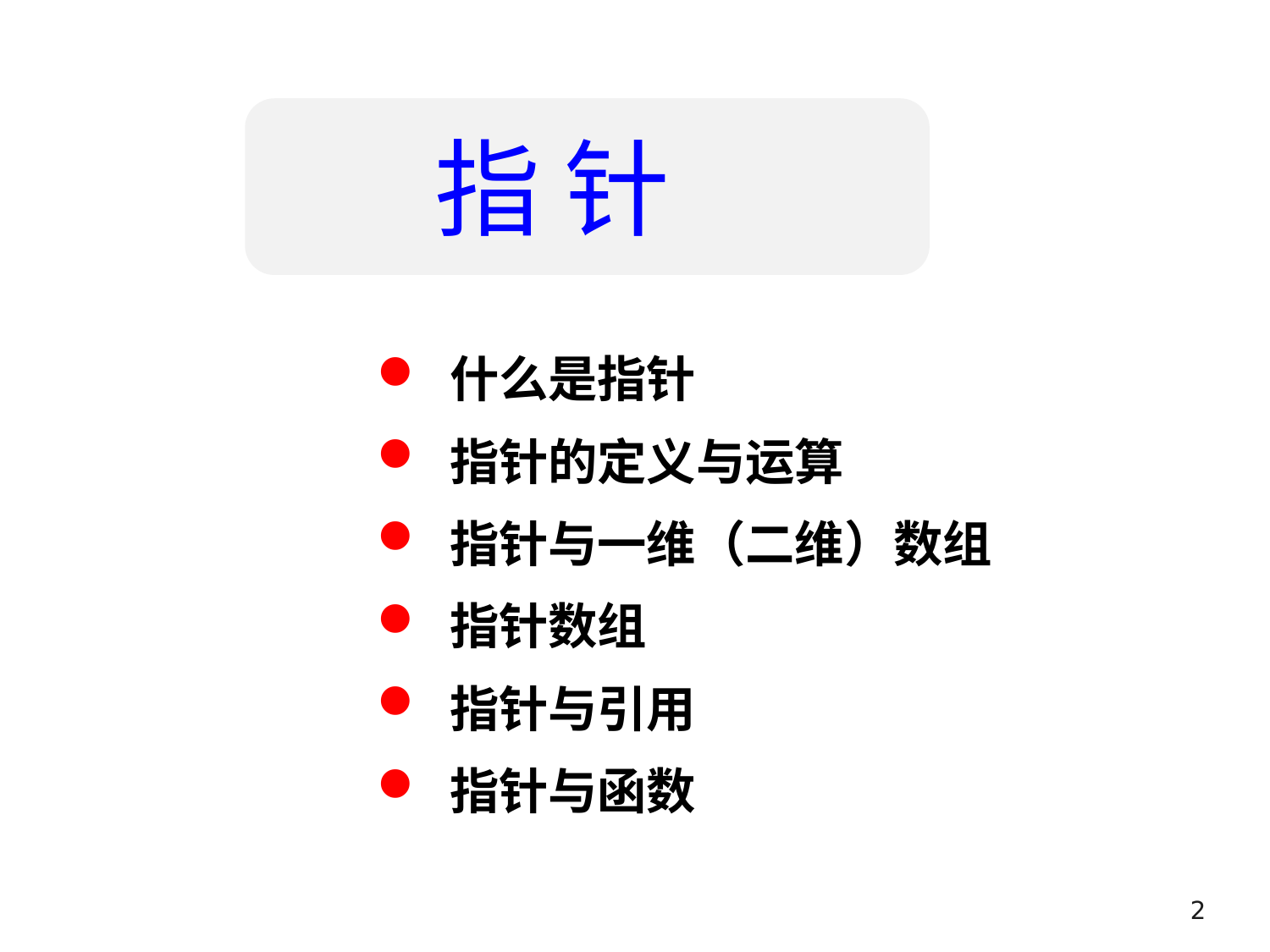

# 指 针
 什么是指针
 指针的定义与运算
 指针与一维（二维）数组
 指针数组
 指针与引用
 指针与函数
2